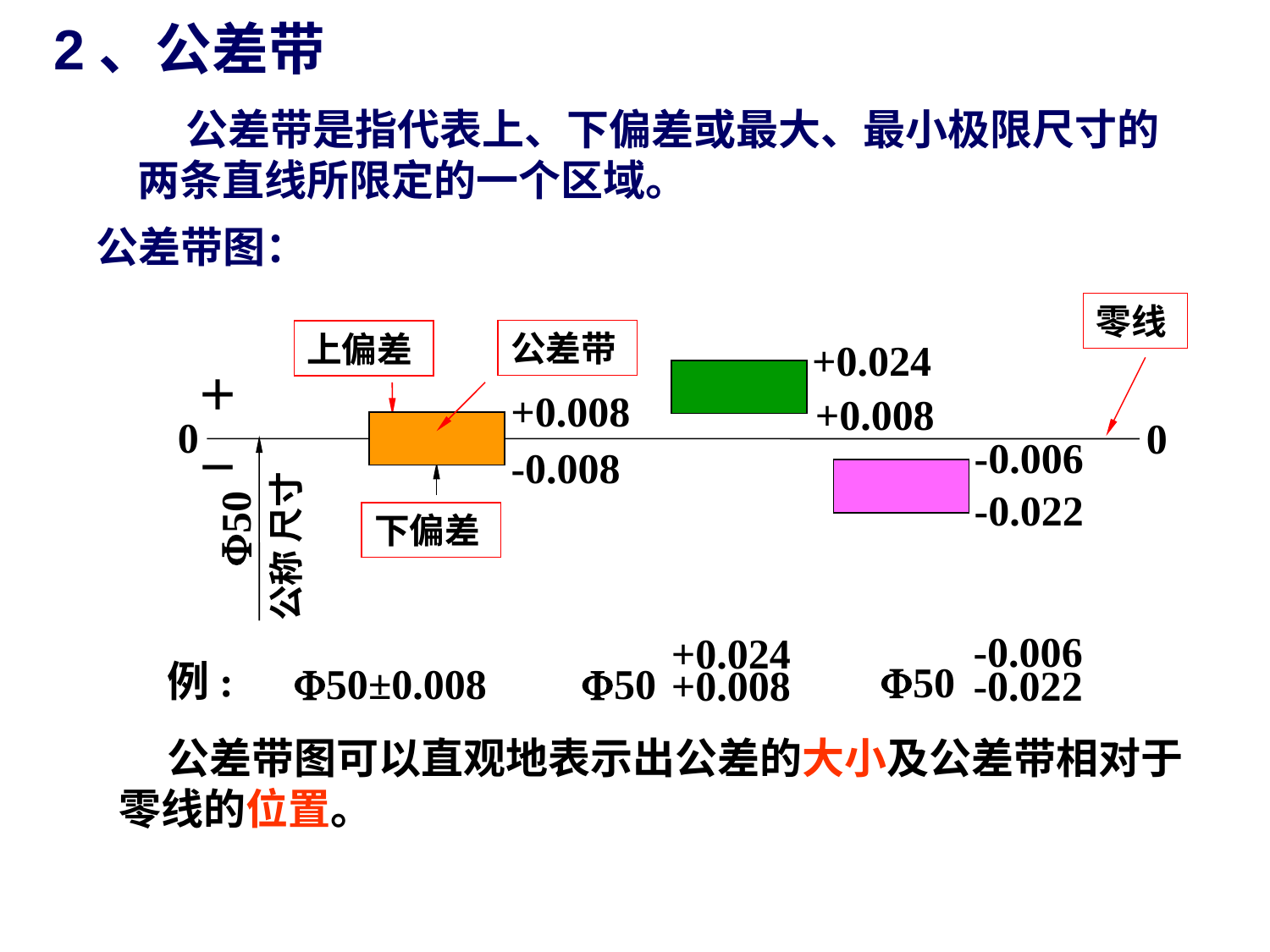

2、公差带
    公差带是指代表上、下偏差或最大、最小极限尺寸的两条直线所限定的一个区域。
公差带图：
零线

公差带

上偏差

+0.024

+0.008
＋
0
0
－

Φ50
公称 尺寸
+0.008

-0.006

-0.022
-0.008

下偏差
-0.006
 Φ50
-0.022
+0.024
 Φ50
+0.008
例:
Φ50±0.008
    公差带图可以直观地表示出公差的大小及公差带相对于零线的位置。